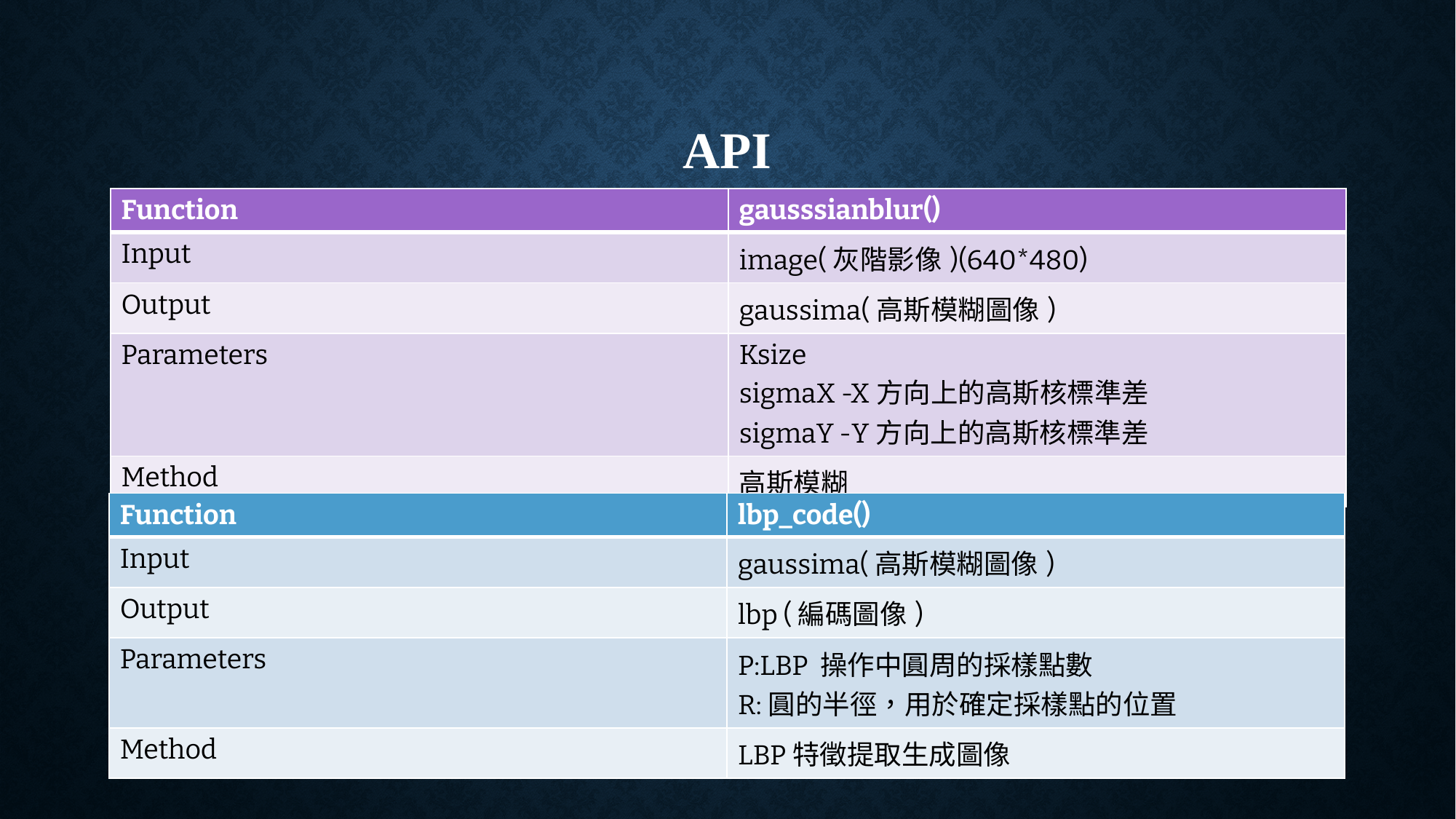

# API
| Function | gausssianblur() |
| --- | --- |
| Input | image(灰階影像)(640\*480) |
| Output | gaussima(高斯模糊圖像) |
| Parameters | Ksize sigmaX -X方向上的高斯核標準差 sigmaY -Y方向上的高斯核標準差 |
| Method | 高斯模糊 |
| Function | lbp\_code() |
| --- | --- |
| Input | gaussima(高斯模糊圖像) |
| Output | lbp (編碼圖像) |
| Parameters | P:LBP 操作中圓周的採樣點數 R:圓的半徑，用於確定採樣點的位置 |
| Method | LBP特徵提取生成圖像 |